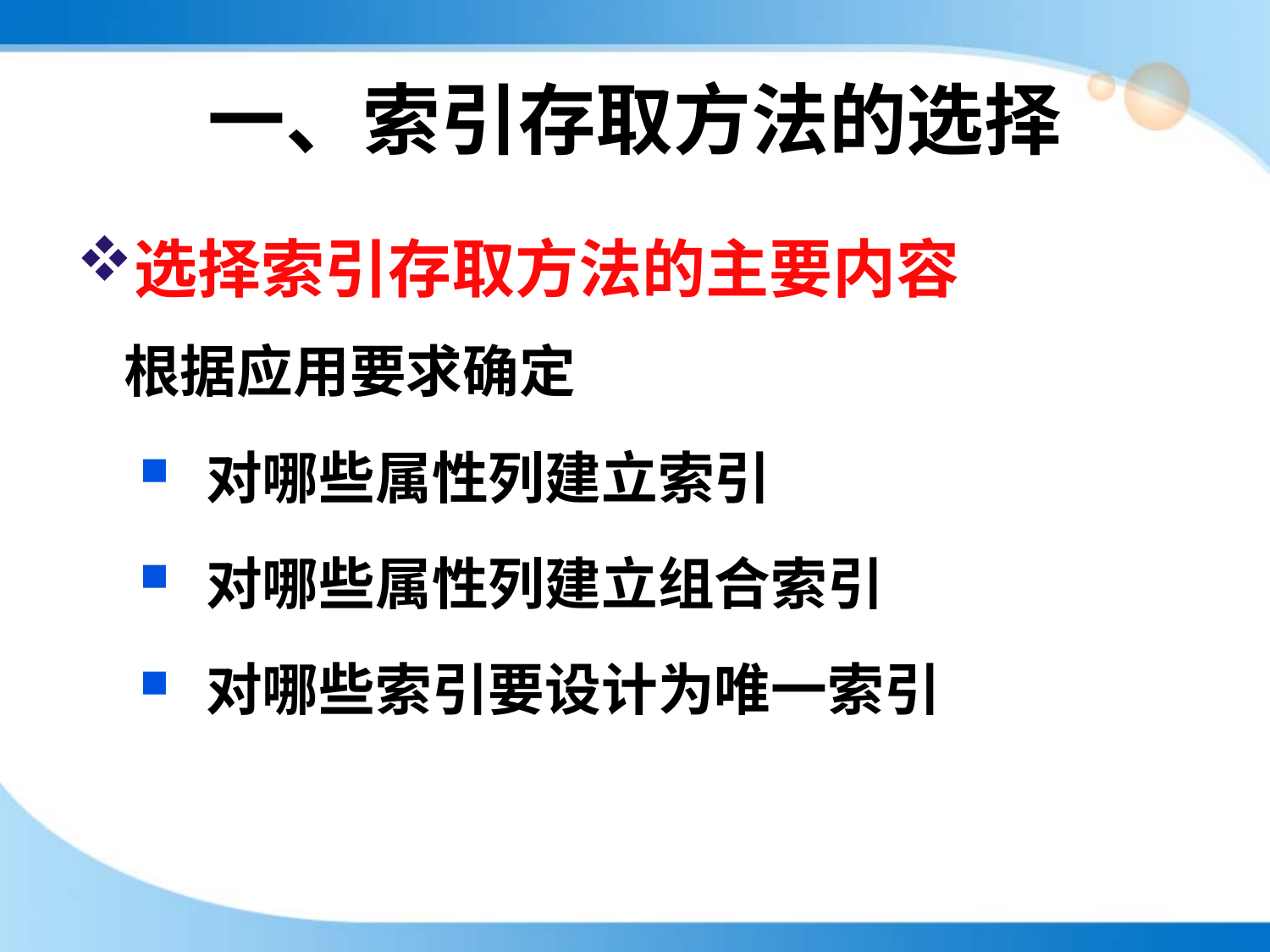

# 一、索引存取方法的选择
选择索引存取方法的主要内容
	根据应用要求确定
 对哪些属性列建立索引
 对哪些属性列建立组合索引
 对哪些索引要设计为唯一索引